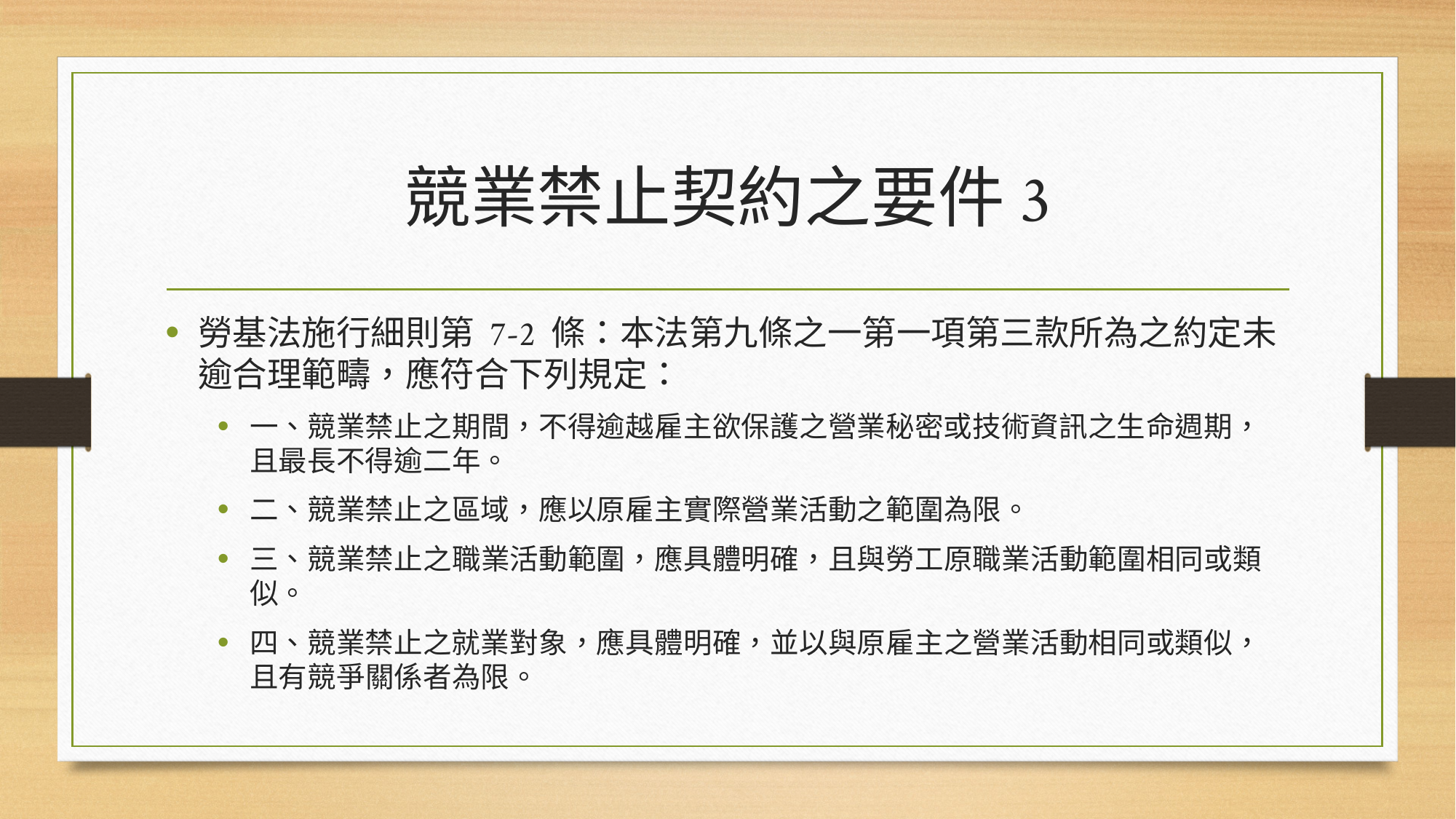

# 競業禁止契約之要件3
勞基法施行細則第 7-2 條：本法第九條之一第一項第三款所為之約定未逾合理範疇，應符合下列規定：
一、競業禁止之期間，不得逾越雇主欲保護之營業秘密或技術資訊之生命週期，且最長不得逾二年。
二、競業禁止之區域，應以原雇主實際營業活動之範圍為限。
三、競業禁止之職業活動範圍，應具體明確，且與勞工原職業活動範圍相同或類似。
四、競業禁止之就業對象，應具體明確，並以與原雇主之營業活動相同或類似，且有競爭關係者為限。